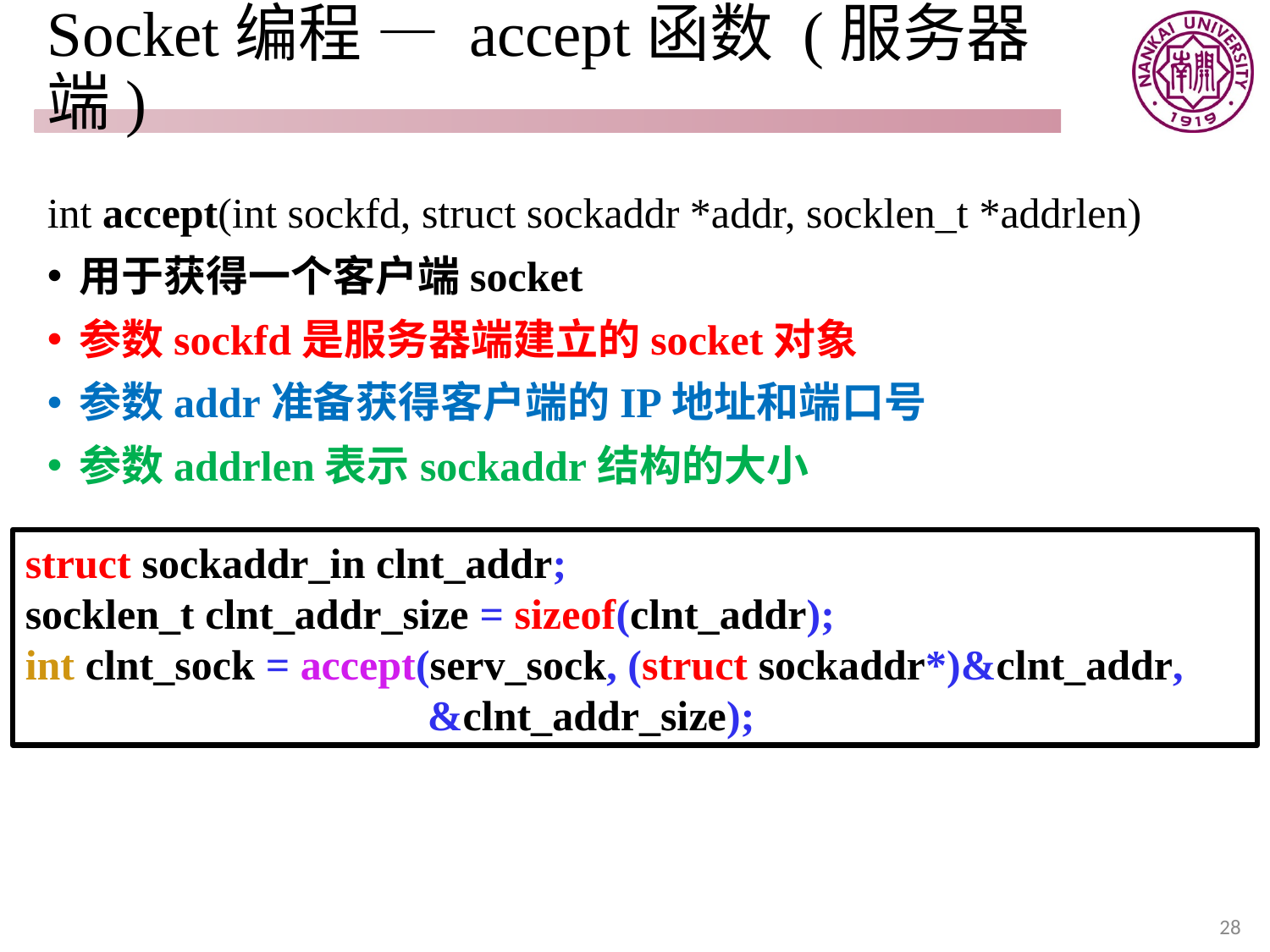

# Socket编程 — accept函数 (服务器端)
int accept(int sockfd, struct sockaddr *addr, socklen_t *addrlen)
用于获得一个客户端socket
参数sockfd是服务器端建立的socket对象
参数addr准备获得客户端的IP地址和端口号
参数addrlen表示sockaddr结构的大小
struct sockaddr_in clnt_addr;
socklen_t clnt_addr_size = sizeof(clnt_addr);
int clnt_sock = accept(serv_sock, (struct sockaddr*)&clnt_addr,
                                      &clnt_addr_size);
28